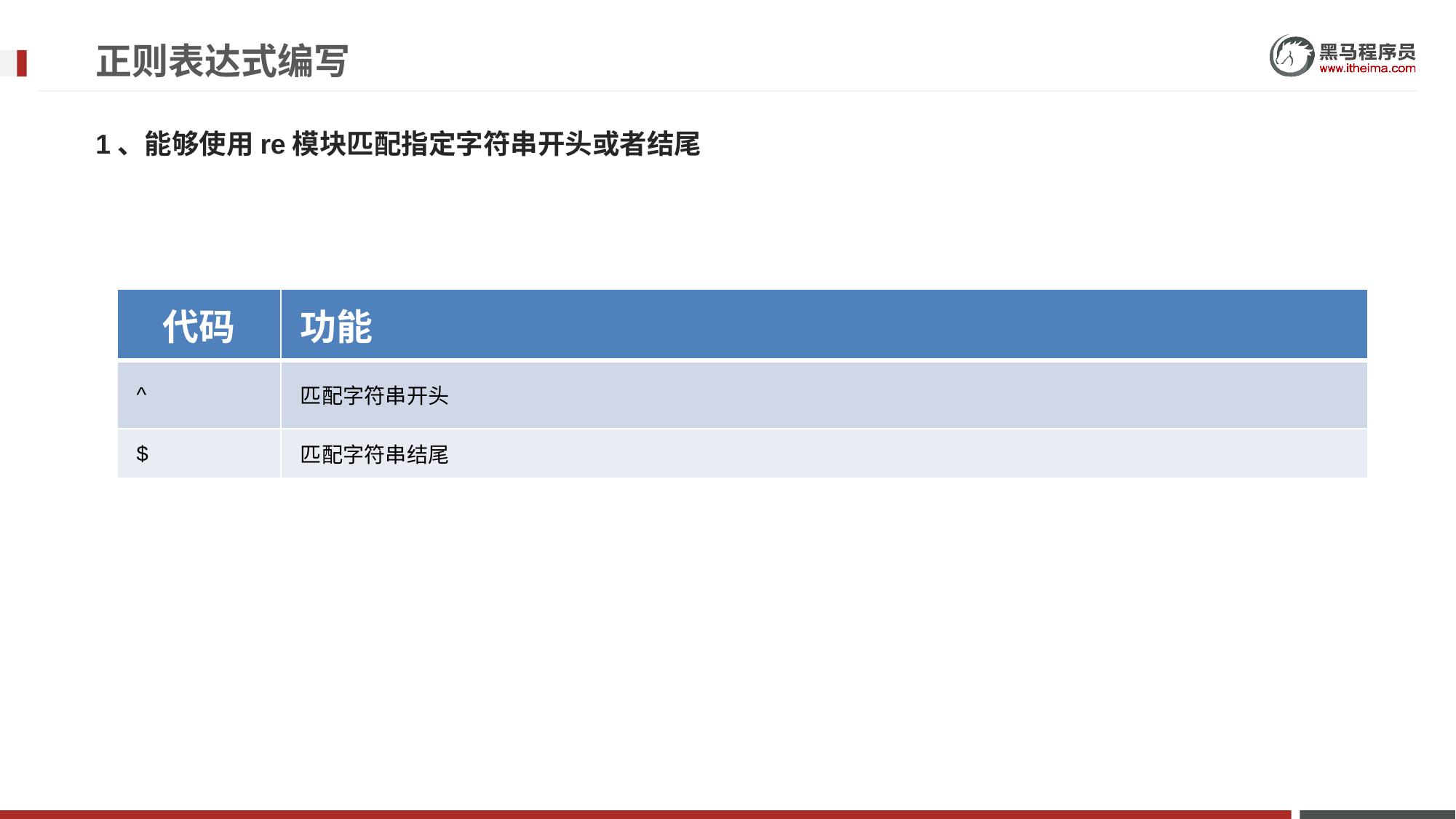

# 正则表达式编写
1、能够使用re模块匹配指定字符串开头或者结尾
| 代码 | 功能 |
| --- | --- |
| ^ | 匹配字符串开头 |
| $ | 匹配字符串结尾 |